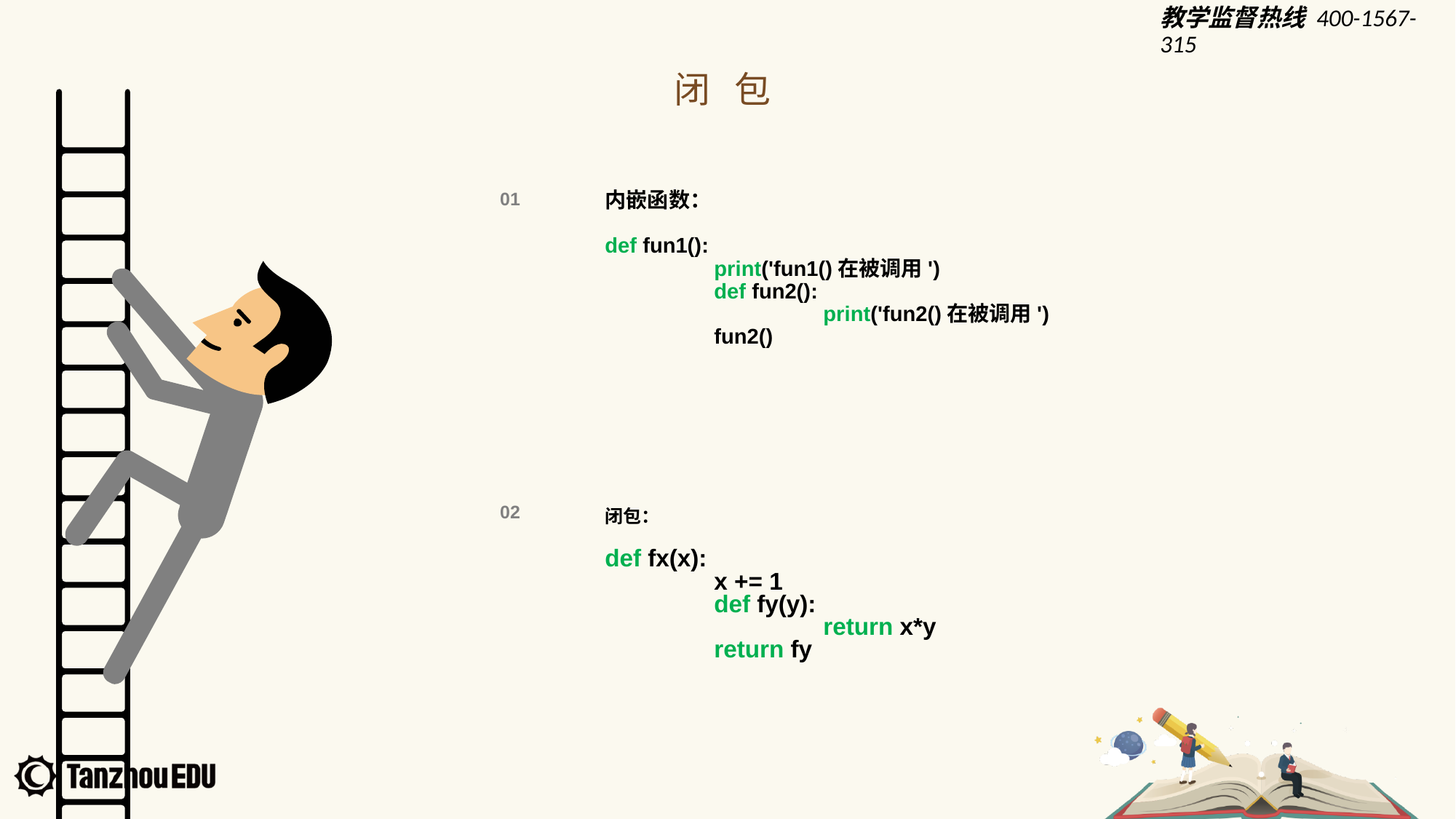

闭   包

01
内嵌函数：

def fun1():
	print('fun1()在被调用')
	def fun2():
		print('fun2()在被调用')
	fun2()
02
闭包：

def fx(x):
	x += 1
	def fy(y):
		return x*y
	return fy